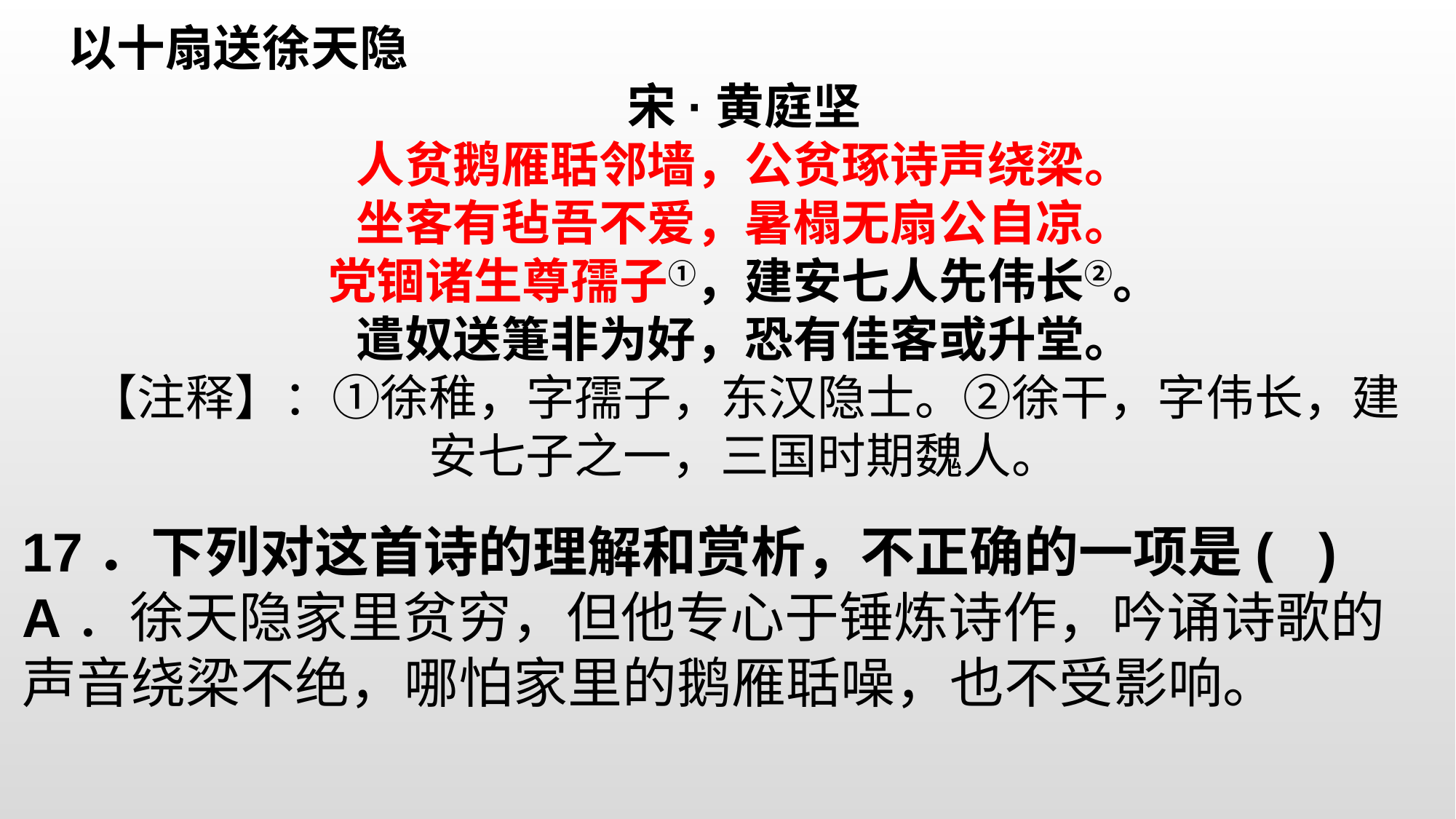

以十扇送徐天隐宋·黄庭坚
人贫鹅雁聒邻墙，公贫琢诗声绕梁。坐客有毡吾不爱，暑榻无扇公自凉。党锢诸生尊孺子①，建安七人先伟长②。遣奴送箑非为好，恐有佳客或升堂。
【注释】：①徐稚，字孺子，东汉隐士。②徐干，字伟长，建安七子之一，三国时期魏人。

17．下列对这首诗的理解和赏析，不正确的一项是(   )A．徐天隐家里贫穷，但他专心于锤炼诗作，吟诵诗歌的声音绕梁不绝，哪怕家里的鹅雁聒噪，也不受影响。